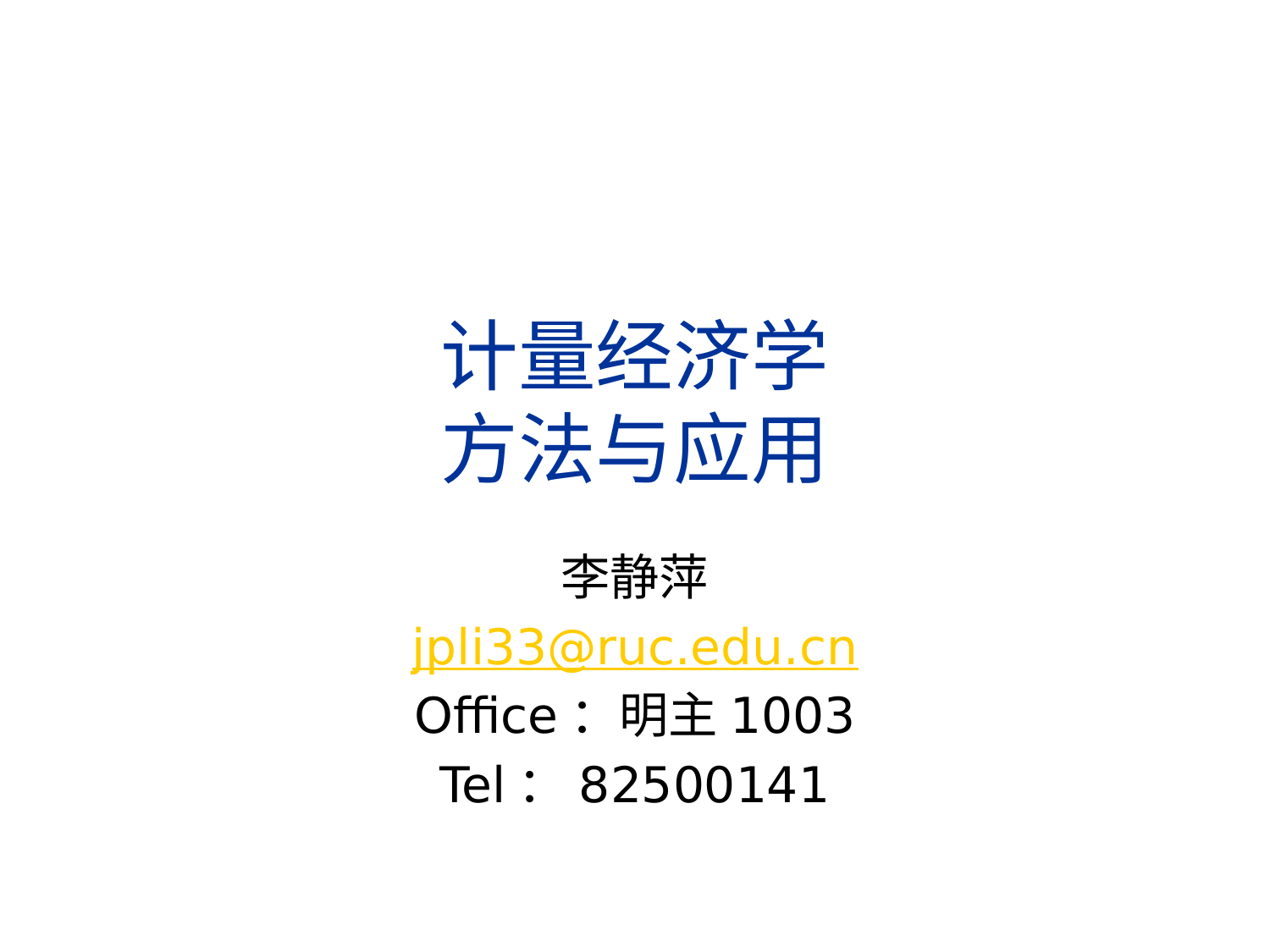

# 计量经济学 方法与应用
李静萍
jpli33@ruc.edu.cn
Office：明主1003
Tel：82500141